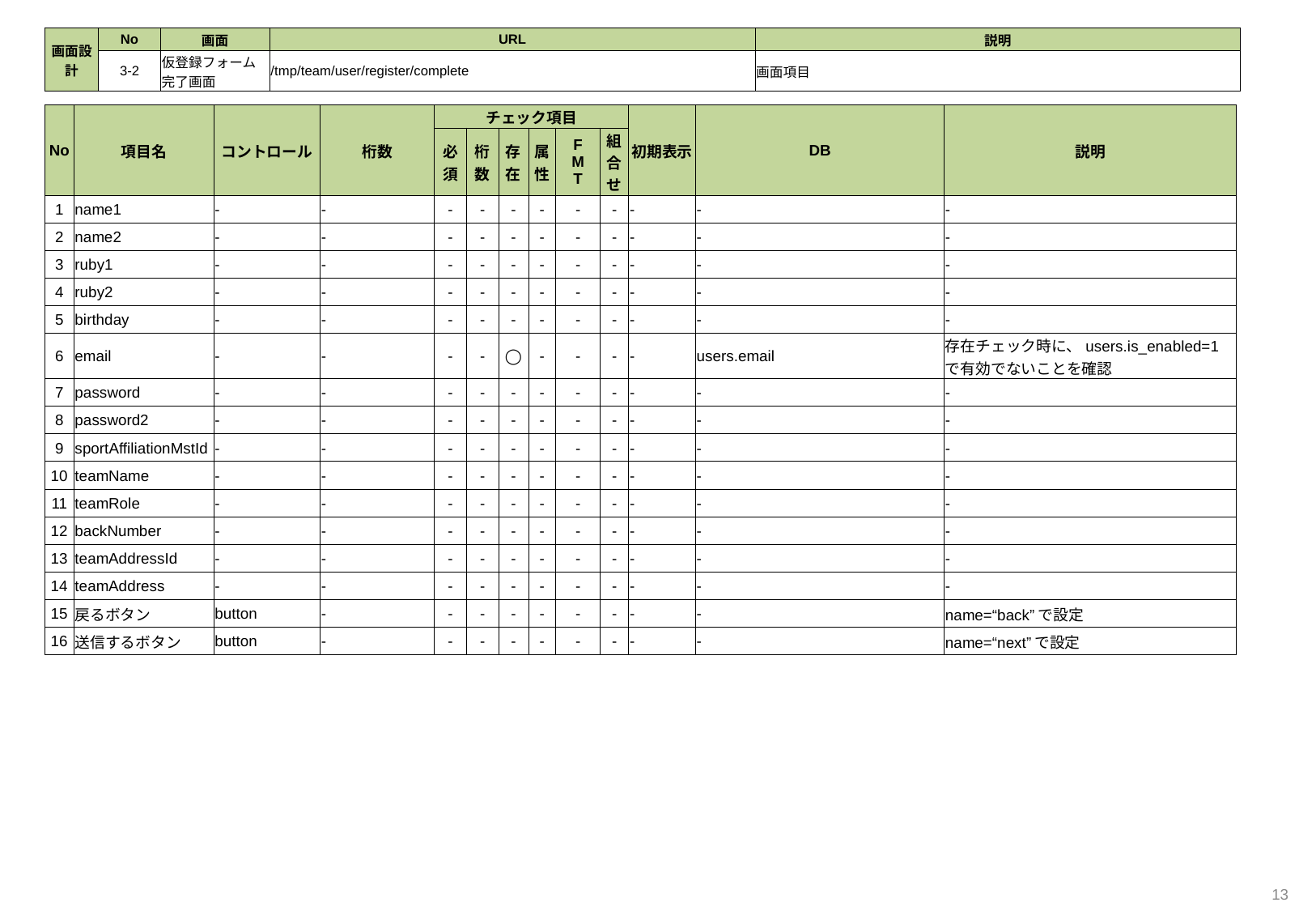

| 画面設計 | No | 画面 | URL | 説明 |
| --- | --- | --- | --- | --- |
|  | 3-2 | 仮登録フォーム完了画面 | /tmp/team/user/register/complete | 画面項目 |
| No | 項目名 | コントロール | 桁数 | チェック項目 |  |  |  |  |  | 初期表示 | DB | 説明 |
| --- | --- | --- | --- | --- | --- | --- | --- | --- | --- | --- | --- | --- |
|  |  |  |  | 必 須 | 桁数 | 存在 | 属性 | F M T | 組合せ |  |  |  |
| 1 | name1 | - | - | - | - | - | - | - | - | - | - | - |
| 2 | name2 | - | - | - | - | - | - | - | - | - | - | - |
| 3 | ruby1 | - | - | - | - | - | - | - | - | - | - | - |
| 4 | ruby2 | - | - | - | - | - | - | - | - | - | - | - |
| 5 | birthday | - | - | - | - | - | - | - | - | - | - | - |
| 6 | email | - | - | - | - | ◯ | - | - | - | - | users.email | 存在チェック時に、users.is\_enabled=1で有効でないことを確認 |
| 7 | password | - | - | - | - | - | - | - | - | - | - | - |
| 8 | password2 | - | - | - | - | - | - | - | - | - | - | - |
| 9 | sportAffiliationMstId | - | - | - | - | - | - | - | - | - | - | - |
| 10 | teamName | - | - | - | - | - | - | - | - | - | - | - |
| 11 | teamRole | - | - | - | - | - | - | - | - | - | - | - |
| 12 | backNumber | - | - | - | - | - | - | - | - | - | - | - |
| 13 | teamAddressId | - | - | - | - | - | - | - | - | - | - | - |
| 14 | teamAddress | - | - | - | - | - | - | - | - | - | - | - |
| 15 | 戻るボタン | button | - | - | - | - | - | - | - | - | - | name=“back”で設定 |
| 16 | 送信するボタン | button | - | - | - | - | - | - | - | - | - | name=“next”で設定 |
13